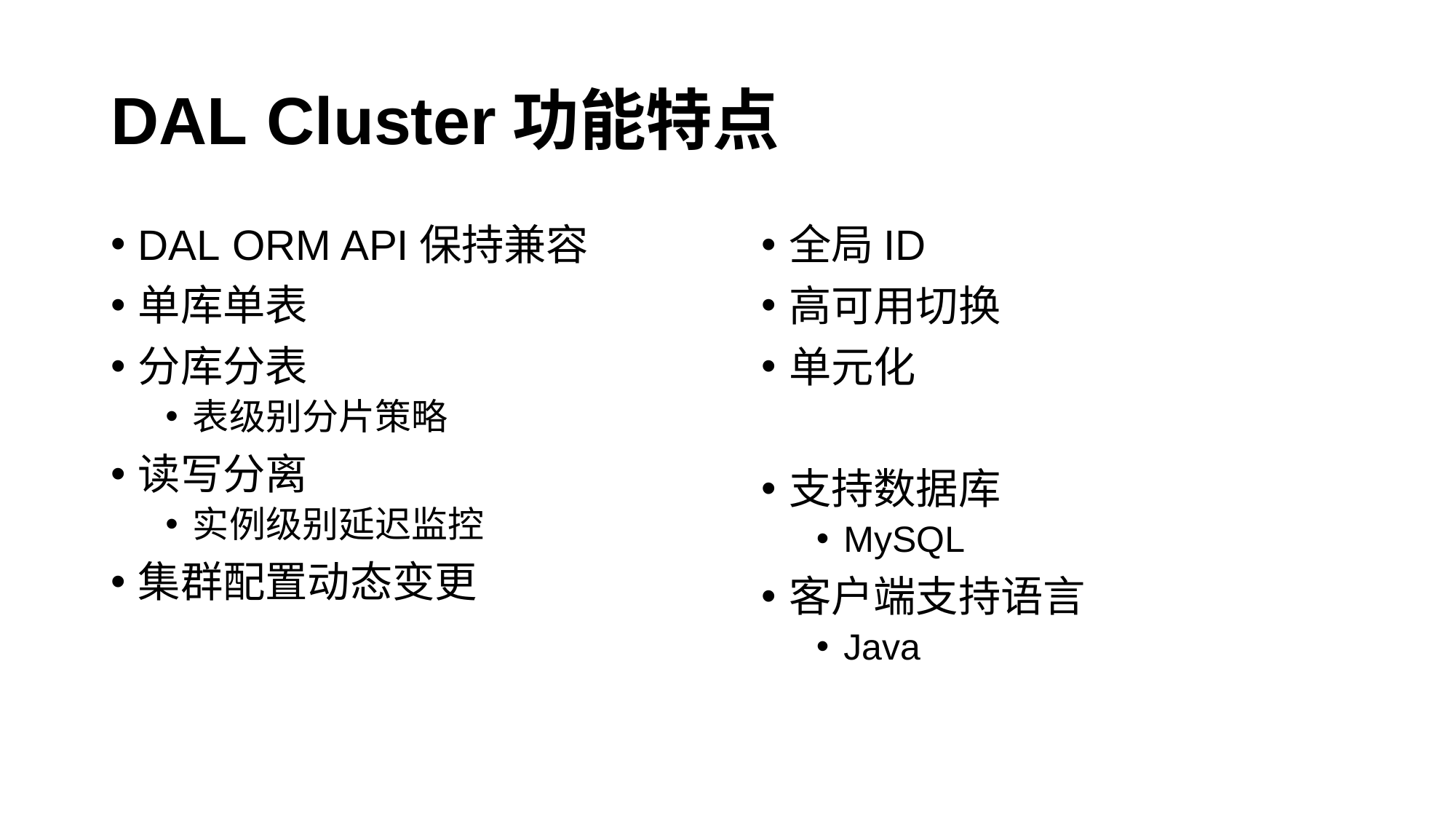

# DAL Cluster功能特点
DAL ORM API保持兼容
单库单表
分库分表
表级别分片策略
读写分离
实例级别延迟监控
集群配置动态变更
全局ID
高可用切换
单元化

支持数据库
MySQL
客户端支持语言
Java